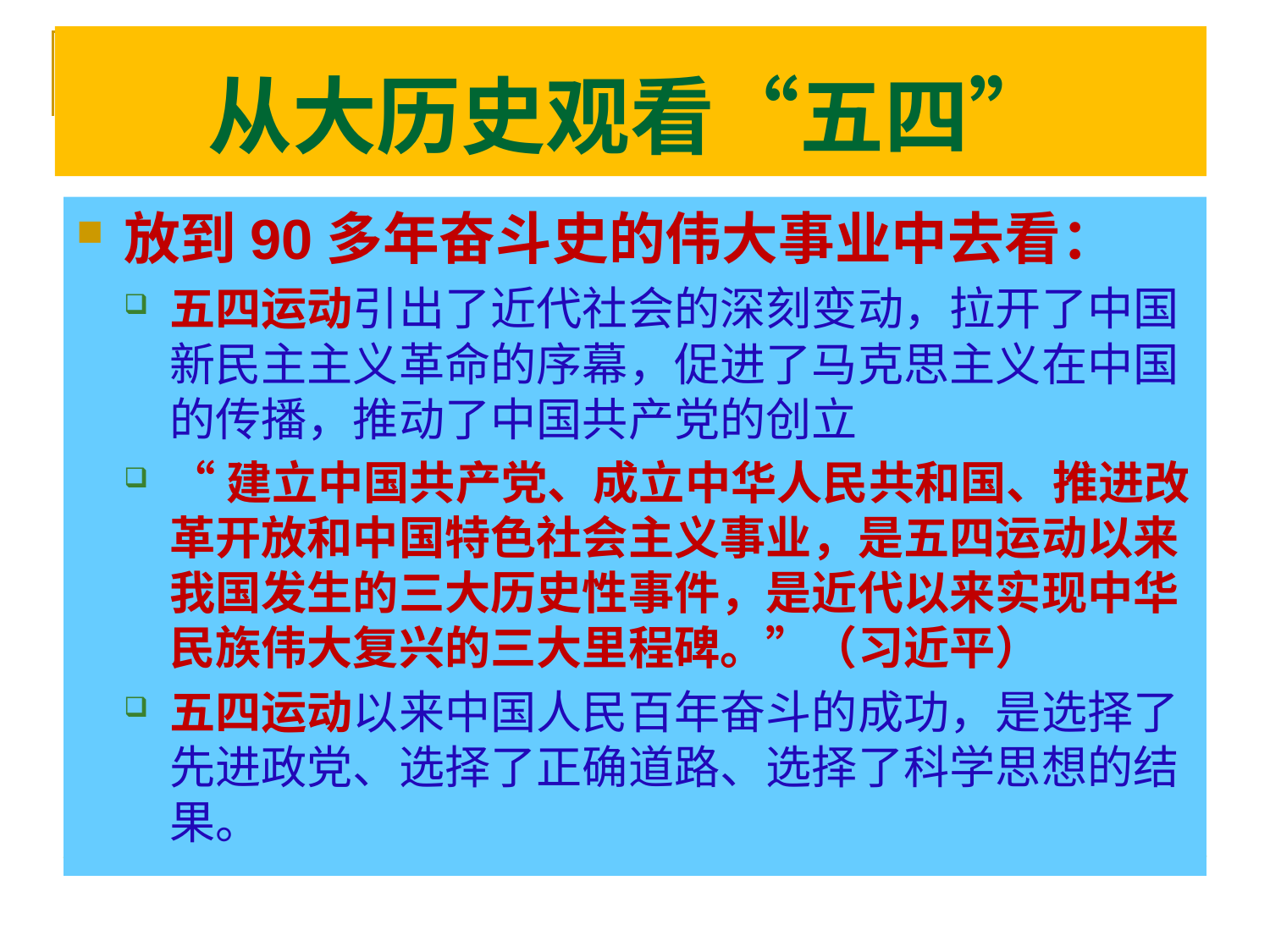

从大历史观看“五四”
#
放到90多年奋斗史的伟大事业中去看：
五四运动引出了近代社会的深刻变动，拉开了中国新民主主义革命的序幕，促进了马克思主义在中国的传播，推动了中国共产党的创立
“建立中国共产党、成立中华人民共和国、推进改革开放和中国特色社会主义事业，是五四运动以来我国发生的三大历史性事件，是近代以来实现中华民族伟大复兴的三大里程碑。”（习近平）
五四运动以来中国人民百年奋斗的成功，是选择了先进政党、选择了正确道路、选择了科学思想的结果。

6